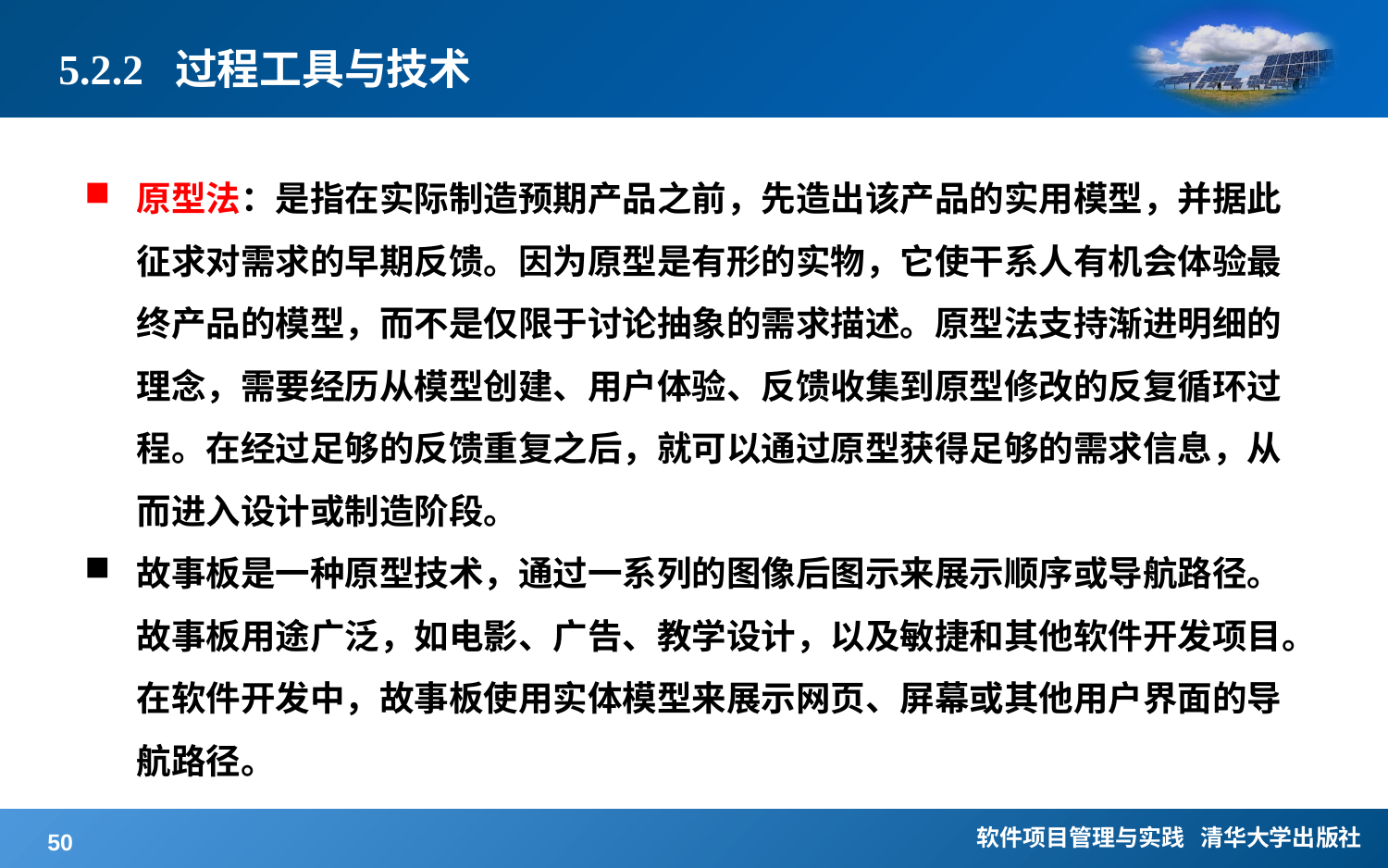

# 5.2.2  过程工具与技术
原型法：是指在实际制造预期产品之前，先造出该产品的实用模型，并据此征求对需求的早期反馈。因为原型是有形的实物，它使干系人有机会体验最终产品的模型，而不是仅限于讨论抽象的需求描述。原型法支持渐进明细的理念，需要经历从模型创建、用户体验、反馈收集到原型修改的反复循环过程。在经过足够的反馈重复之后，就可以通过原型获得足够的需求信息，从而进入设计或制造阶段。
故事板是一种原型技术，通过一系列的图像后图示来展示顺序或导航路径。故事板用途广泛，如电影、广告、教学设计，以及敏捷和其他软件开发项目。在软件开发中，故事板使用实体模型来展示网页、屏幕或其他用户界面的导航路径。